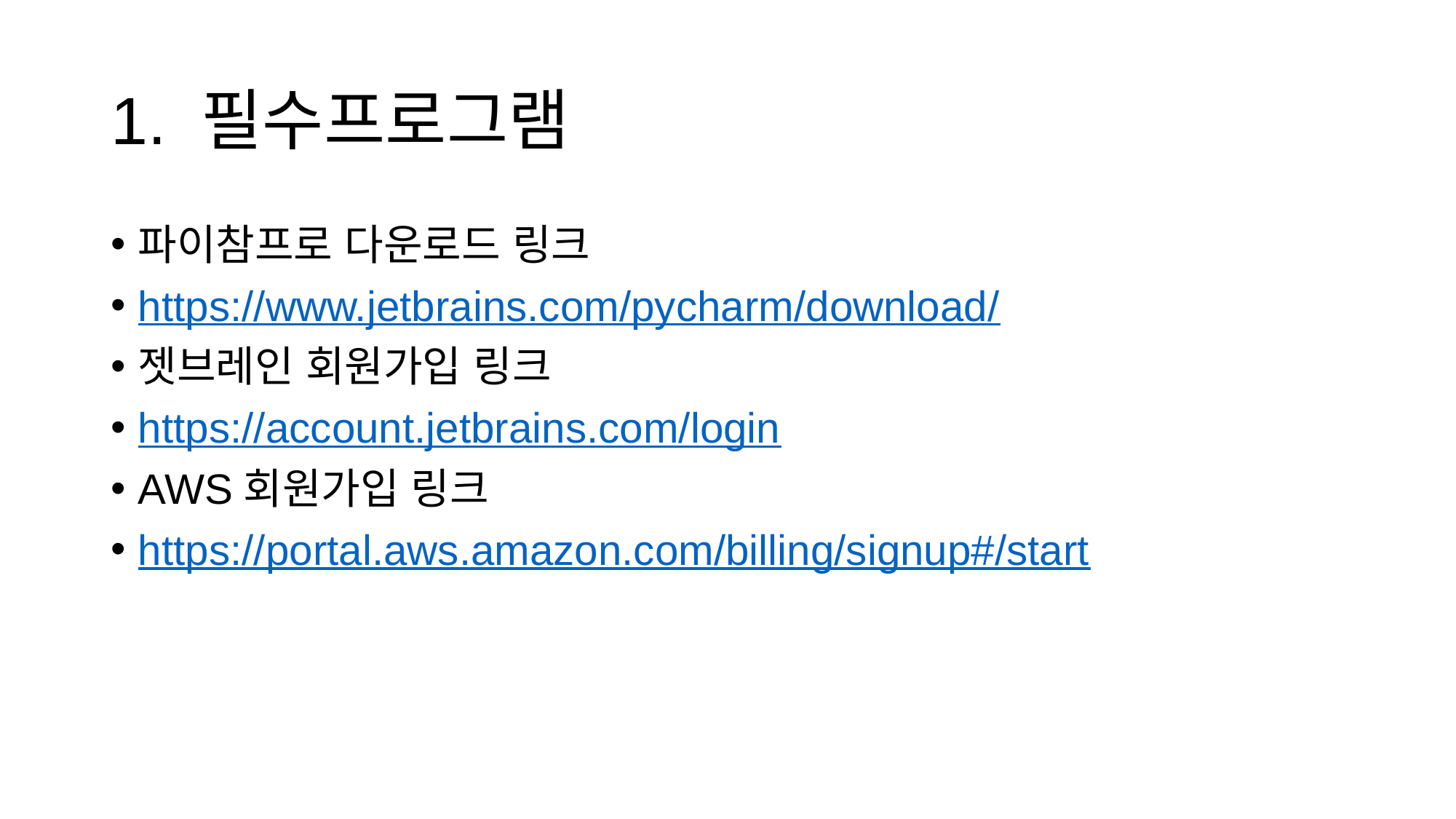

# 1. 필수프로그램
파이참프로 다운로드 링크
https://www.jetbrains.com/pycharm/download/
젯브레인 회원가입 링크
https://account.jetbrains.com/login
AWS회원가입 링크
https://portal.aws.amazon.com/billing/signup#/start